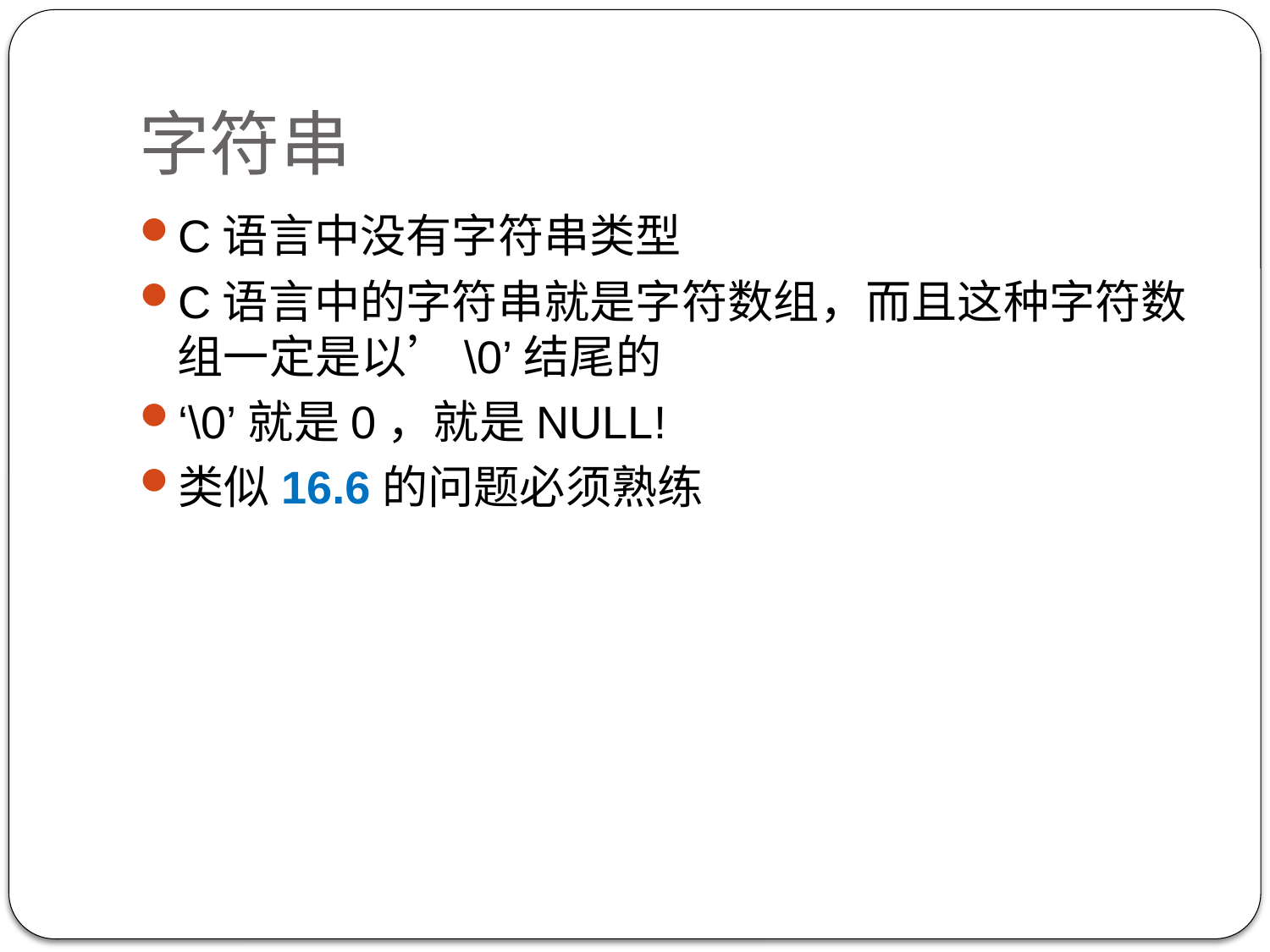

# 字符串
C语言中没有字符串类型
C语言中的字符串就是字符数组，而且这种字符数组一定是以’\0’结尾的
‘\0’就是0，就是NULL!
类似16.6的问题必须熟练